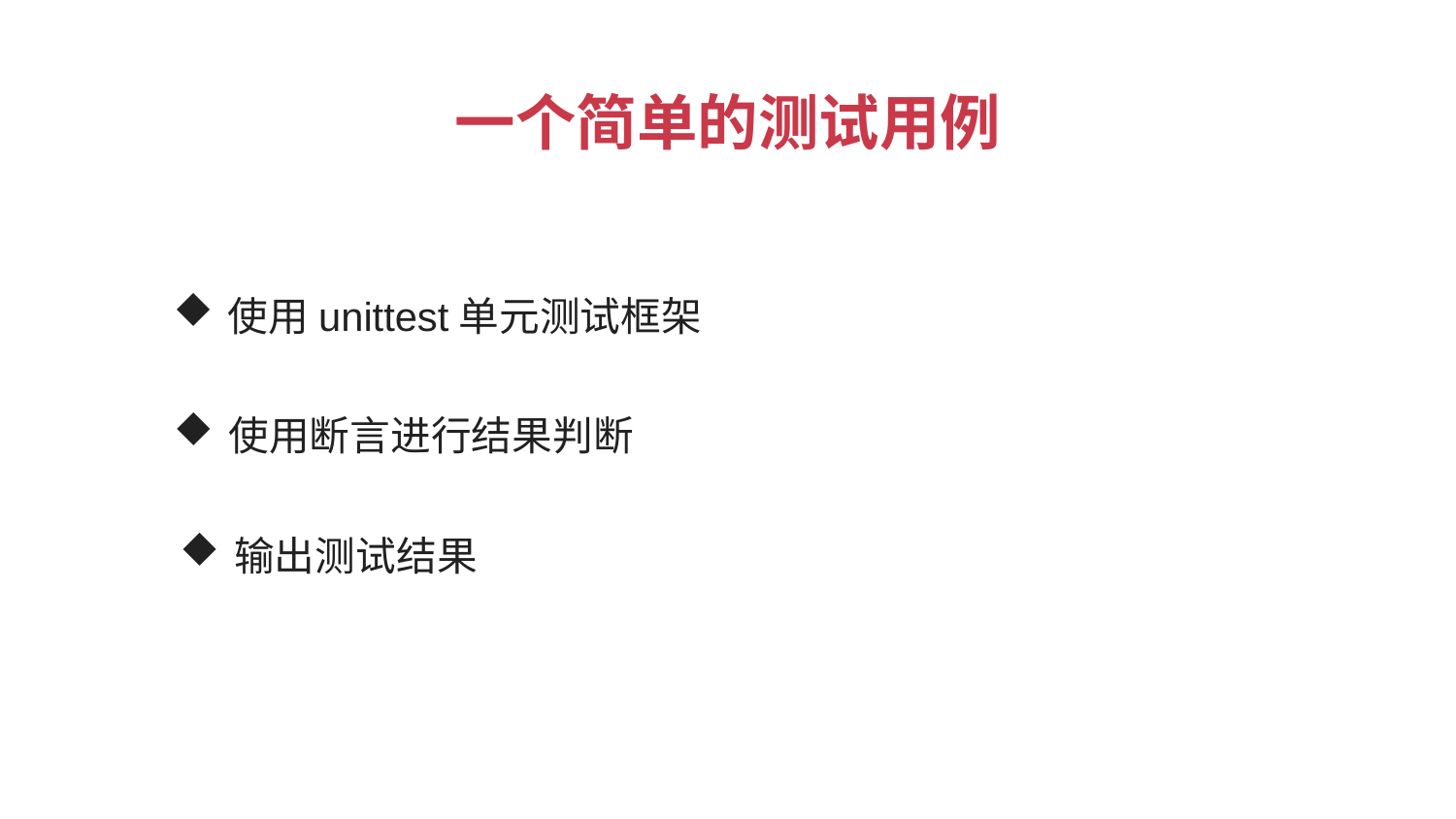

一个简单的测试用例
使用unittest单元测试框架
使用断言进行结果判断
输出测试结果